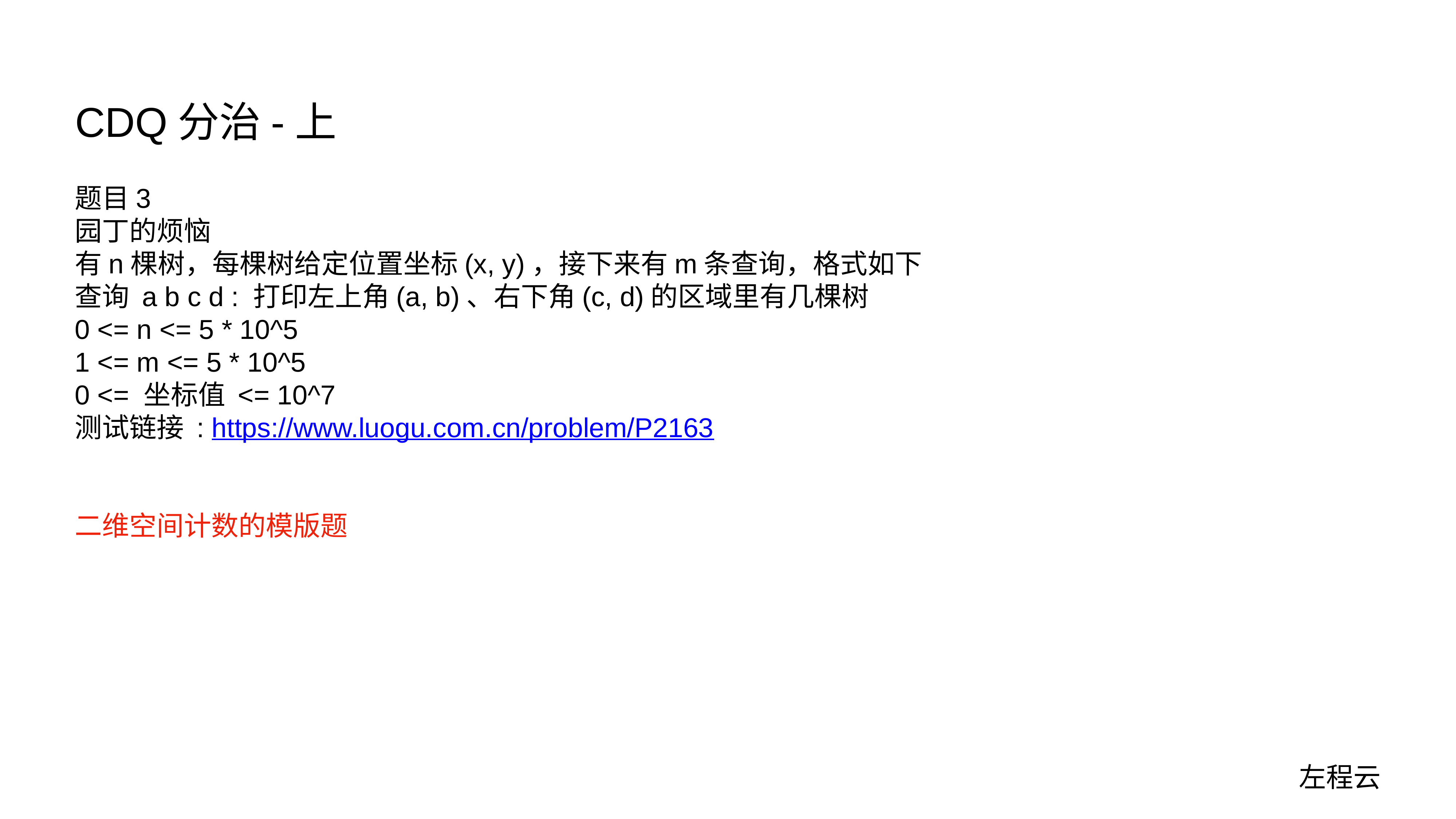

# CDQ分治-上
题目3
园丁的烦恼
有n棵树，每棵树给定位置坐标(x, y)，接下来有m条查询，格式如下
查询 a b c d : 打印左上角(a, b)、右下角(c, d)的区域里有几棵树
0 <= n <= 5 * 10^5
1 <= m <= 5 * 10^5
0 <= 坐标值 <= 10^7
测试链接 : https://www.luogu.com.cn/problem/P2163

二维空间计数的模版题
左程云